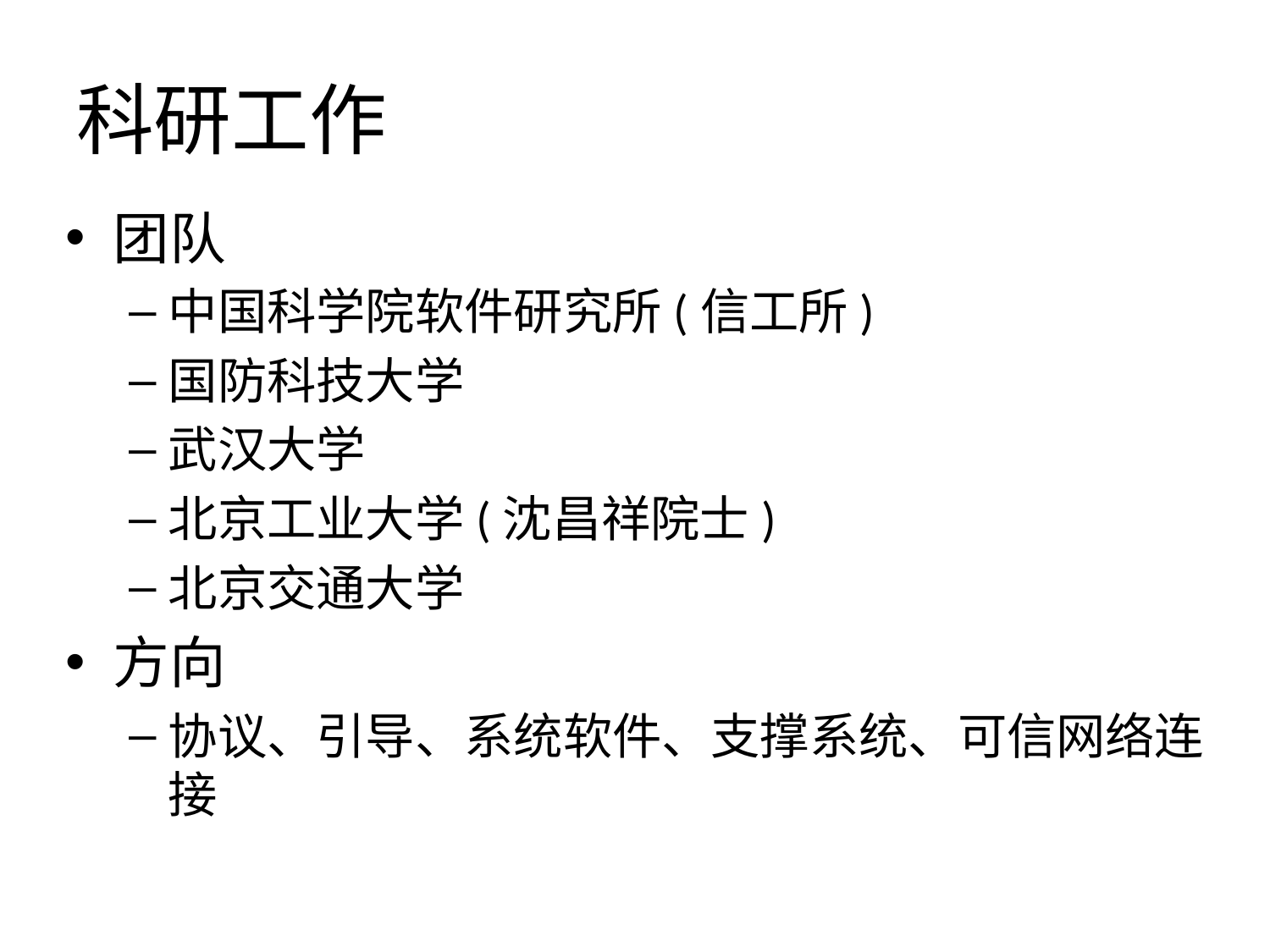

# 科研工作
团队
中国科学院软件研究所(信工所)
国防科技大学
武汉大学
北京工业大学(沈昌祥院士)
北京交通大学
方向
协议、引导、系统软件、支撑系统、可信网络连接